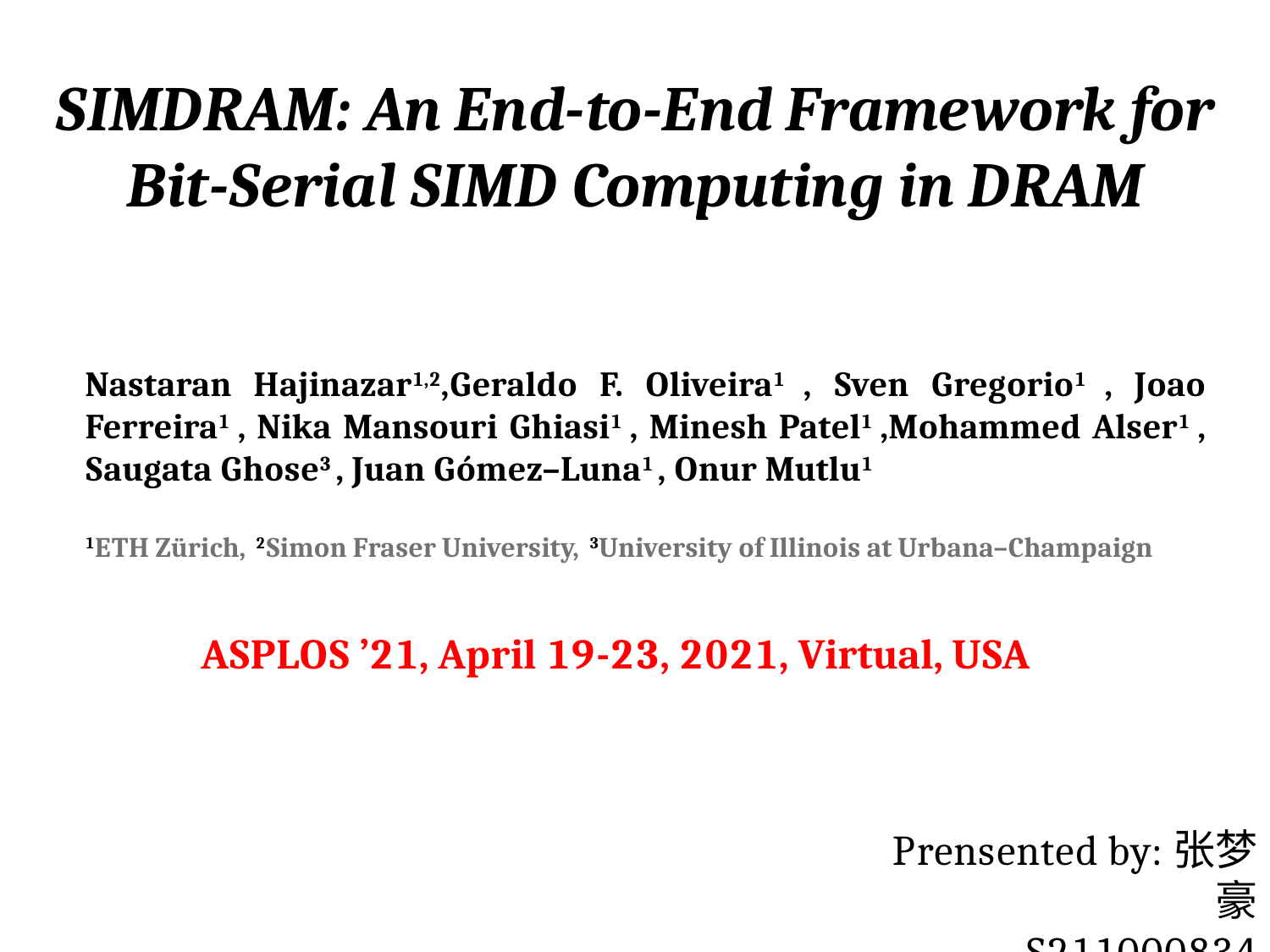

SIMDRAM: An End-to-End Framework for
Bit-Serial SIMD Computing in DRAM
Nastaran Hajinazar1,2,Geraldo F. Oliveira1 , Sven Gregorio1 , Joao Ferreira1 , Nika Mansouri Ghiasi1 , Minesh Patel1 ,Mohammed Alser1 , Saugata Ghose3 , Juan Gómez–Luna1 , Onur Mutlu1
1ETH Zürich,  2Simon Fraser University,  3University of Illinois at Urbana–Champaign
ASPLOS ’21, April 19-23, 2021, Virtual, USA
Prensented by:张梦豪
S211000834